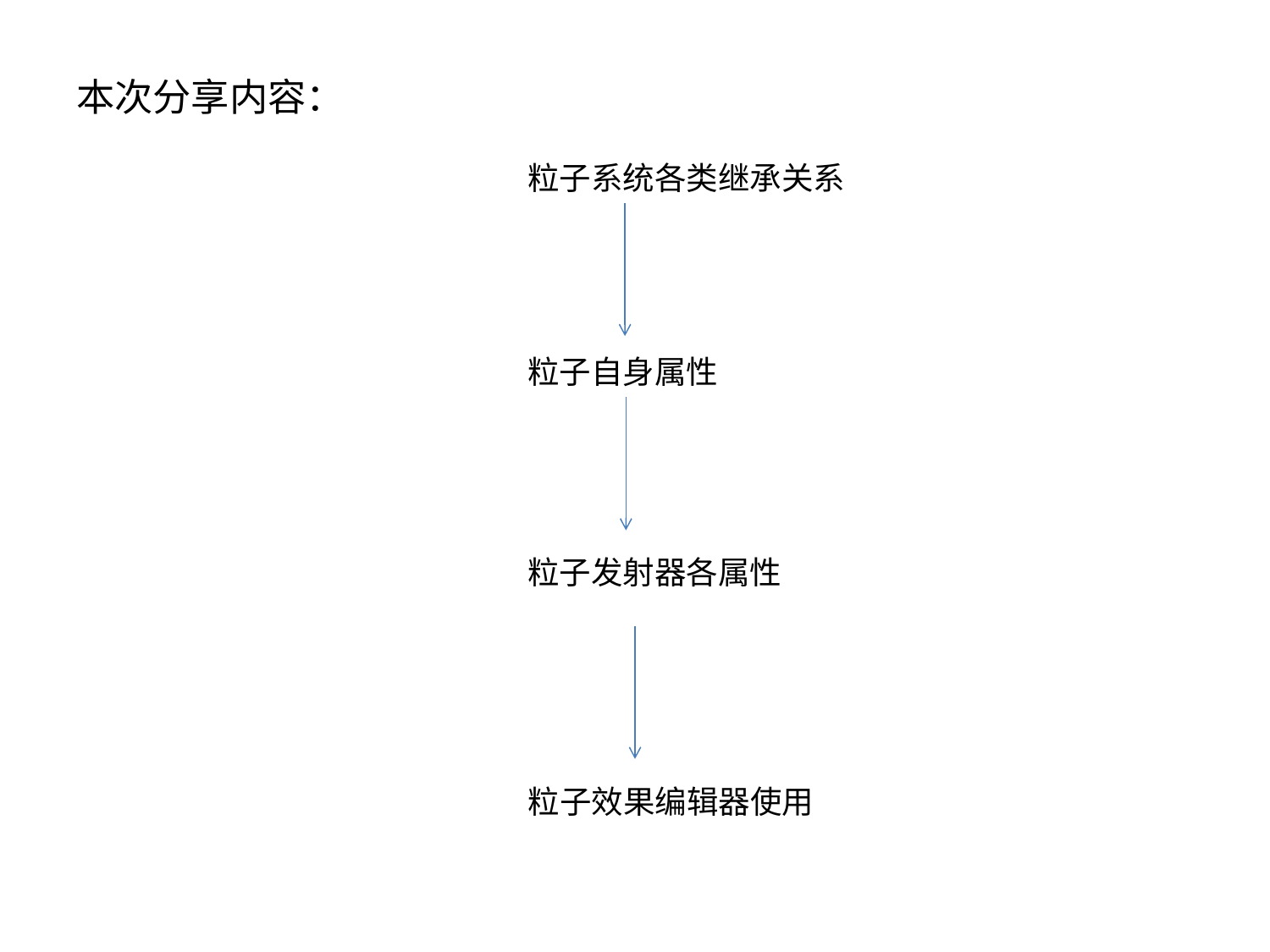

本次分享内容：

粒子系统各类继承关系
粒子自身属性
粒子发射器各属性
粒子效果编辑器使用